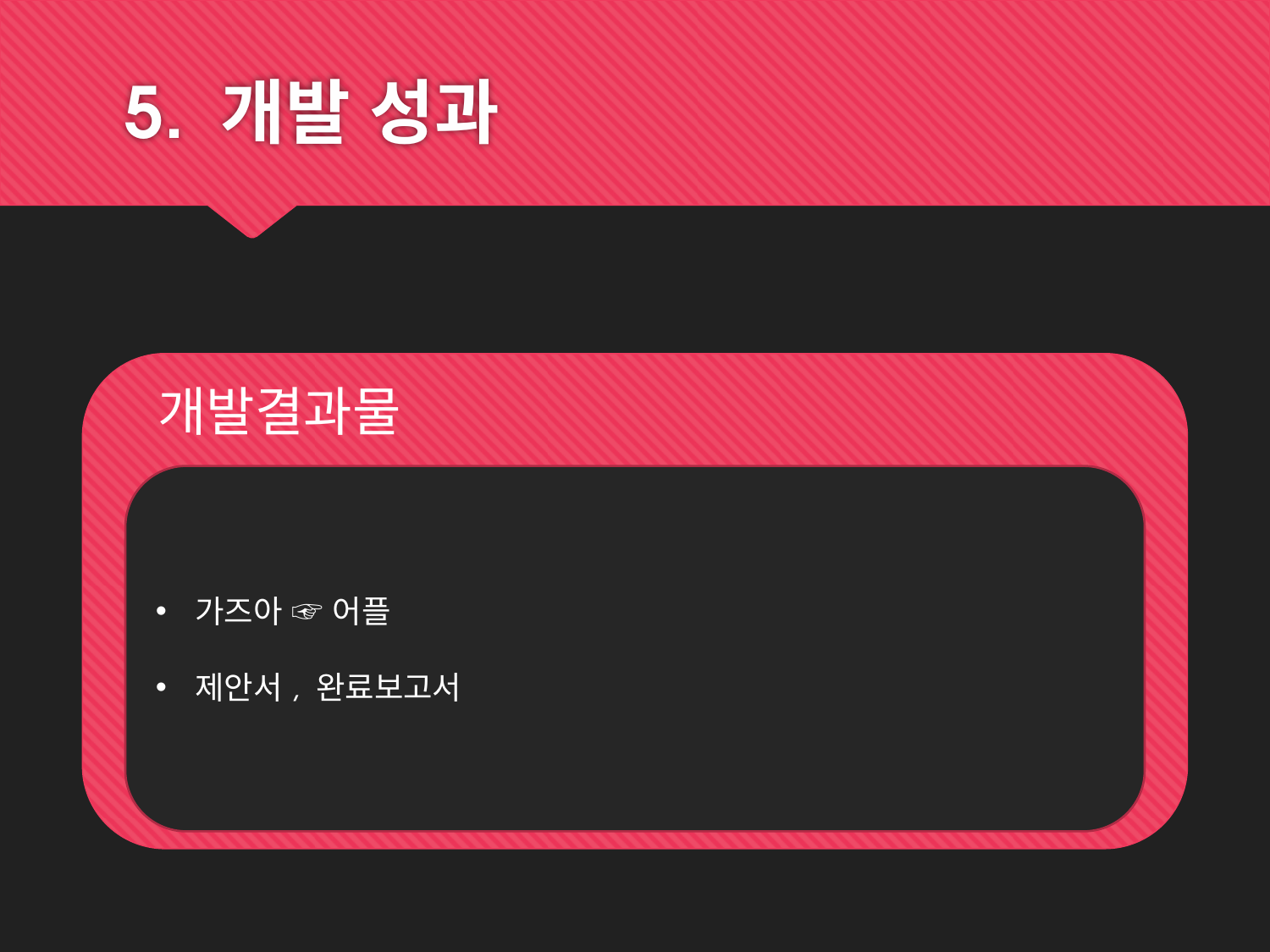

# 5. 개발 성과

개발결과물
가즈아 ☞ 어플

제안서, 완료보고서